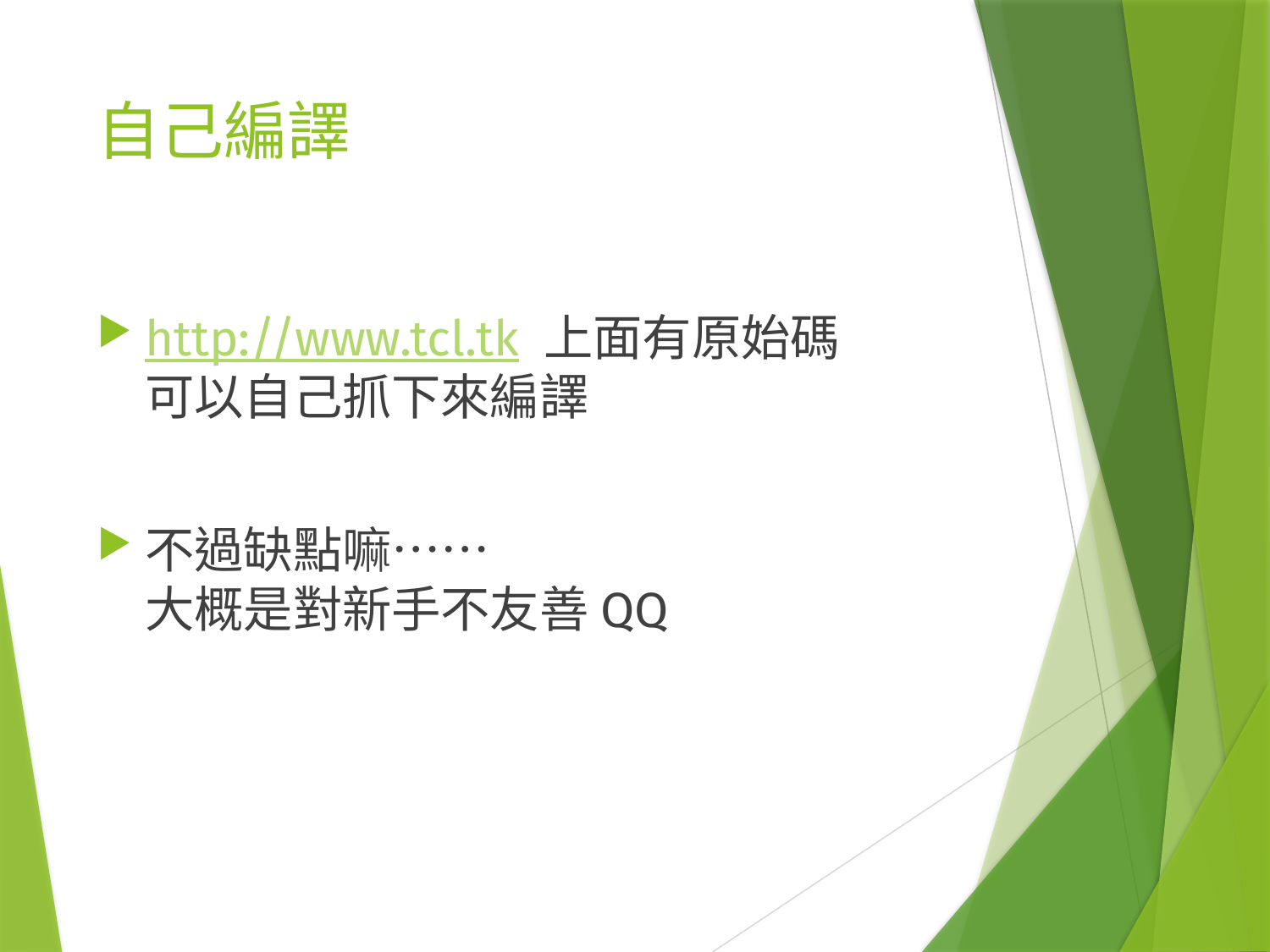

# 自己編譯
http://www.tcl.tk 上面有原始碼
可以自己抓下來編譯

不過缺點嘛……
大概是對新手不友善QQ